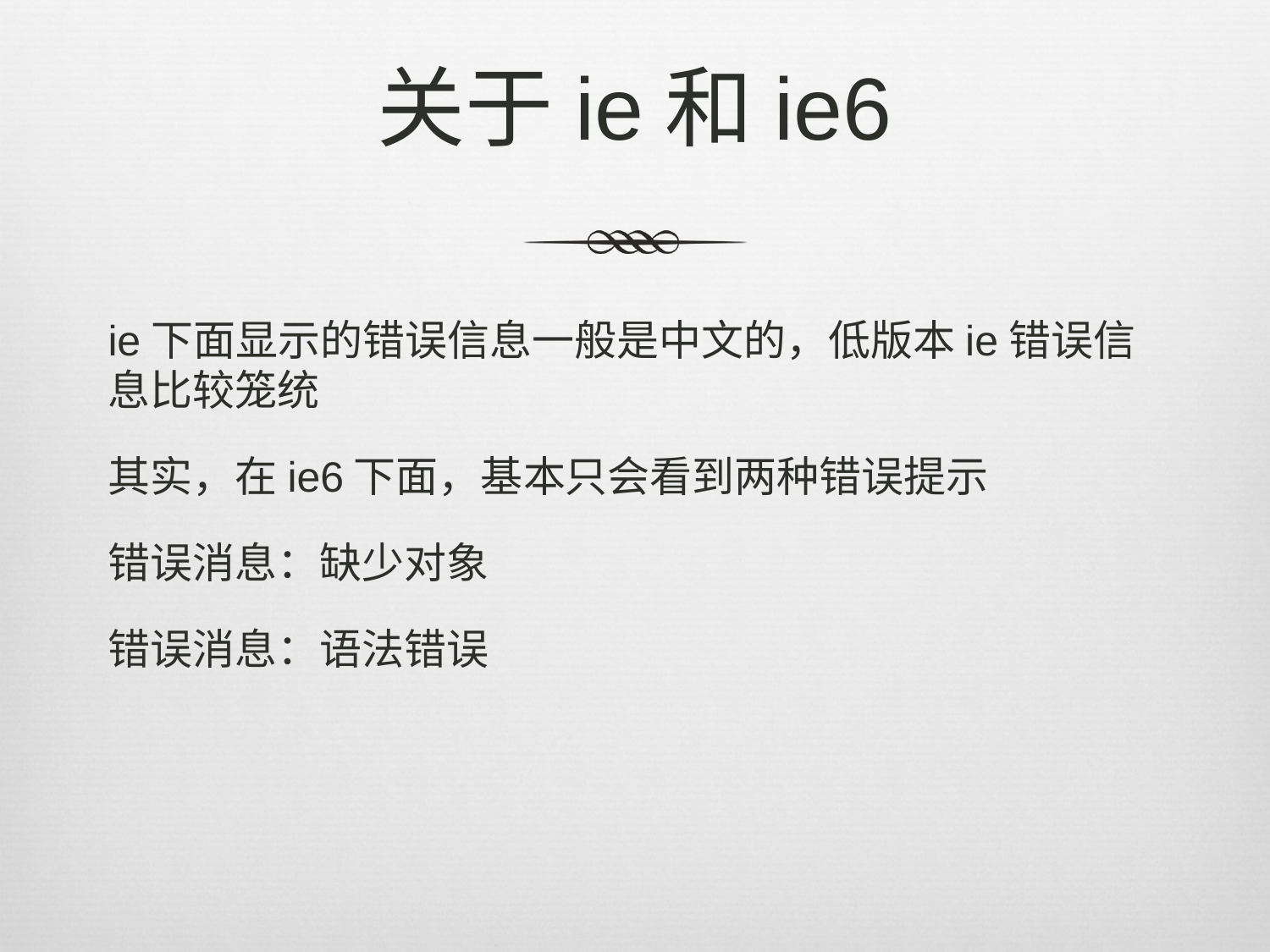

# 关于ie和ie6
ie下面显示的错误信息一般是中文的，低版本ie错误信息比较笼统
其实，在ie6下面，基本只会看到两种错误提示
错误消息：缺少对象
错误消息：语法错误